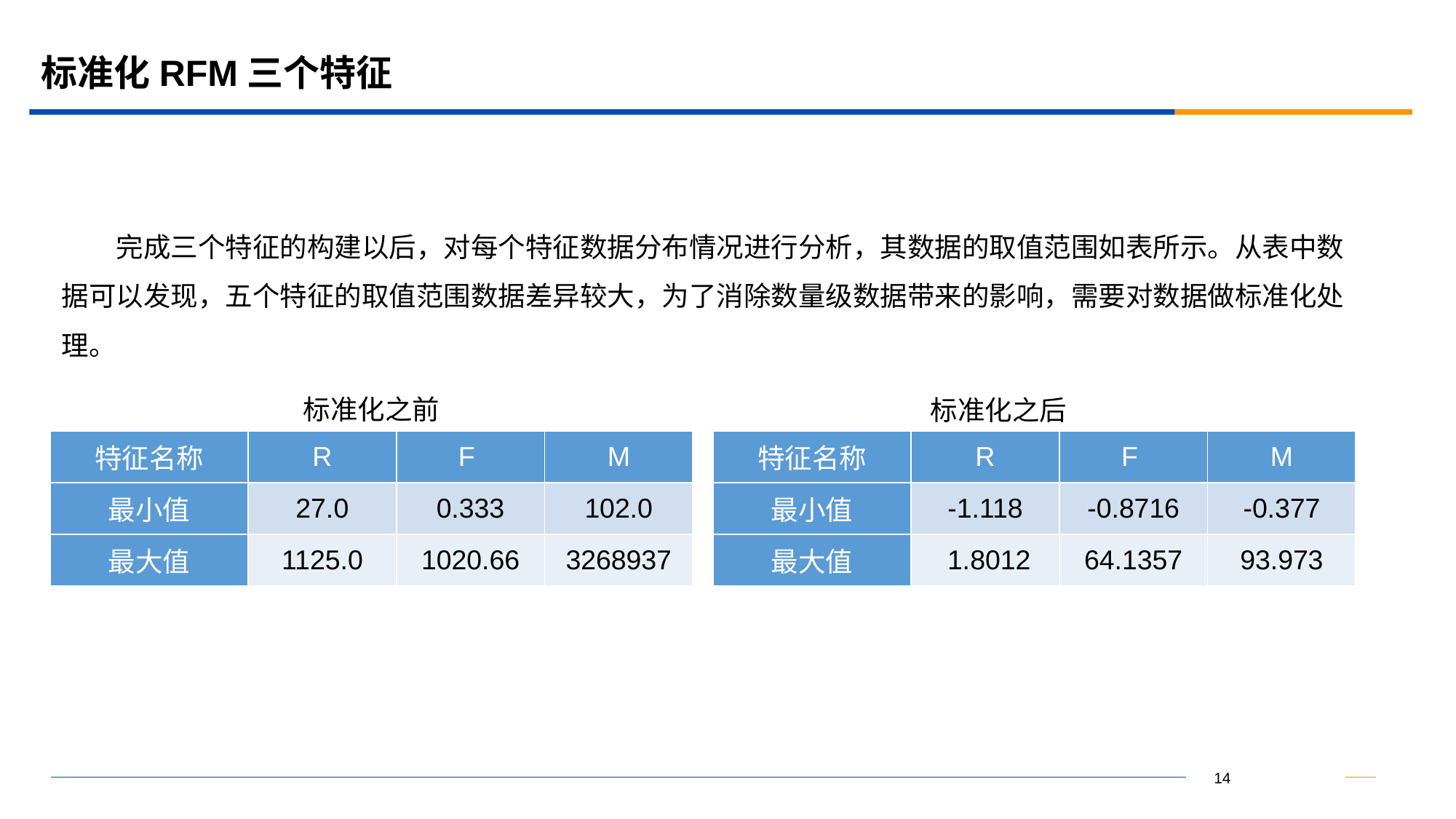

# 标准化RFM三个特征
完成三个特征的构建以后，对每个特征数据分布情况进行分析，其数据的取值范围如表所示。从表中数据可以发现，五个特征的取值范围数据差异较大，为了消除数量级数据带来的影响，需要对数据做标准化处理。
标准化之前
标准化之后
| 特征名称 | R | F | M |
| --- | --- | --- | --- |
| 最小值 | 27.0 | 0.333 | 102.0 |
| 最大值 | 1125.0 | 1020.66 | 3268937 |
| 特征名称 | R | F | M |
| --- | --- | --- | --- |
| 最小值 | -1.118 | -0.8716 | -0.377 |
| 最大值 | 1.8012 | 64.1357 | 93.973 |